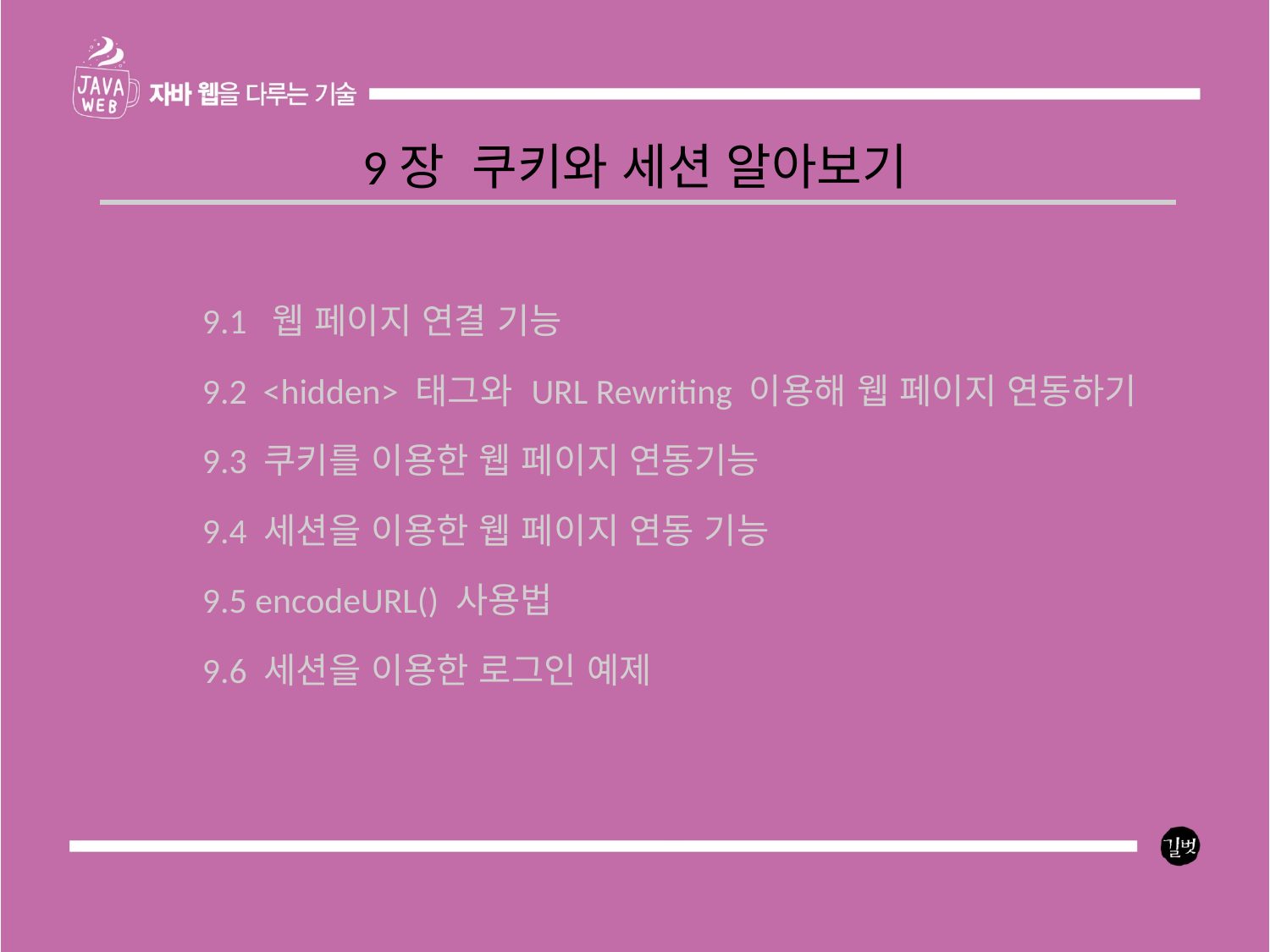

9장  쿠키와 세션 알아보기
9.1  웹 페이지 연결 기능
9.2  <hidden> 태그와 URL Rewriting 이용해 웹 페이지 연동하기
9.3 쿠키를 이용한 웹 페이지 연동기능
9.4 세션을 이용한 웹 페이지 연동 기능
9.5 encodeURL() 사용법
9.6 세션을 이용한 로그인 예제